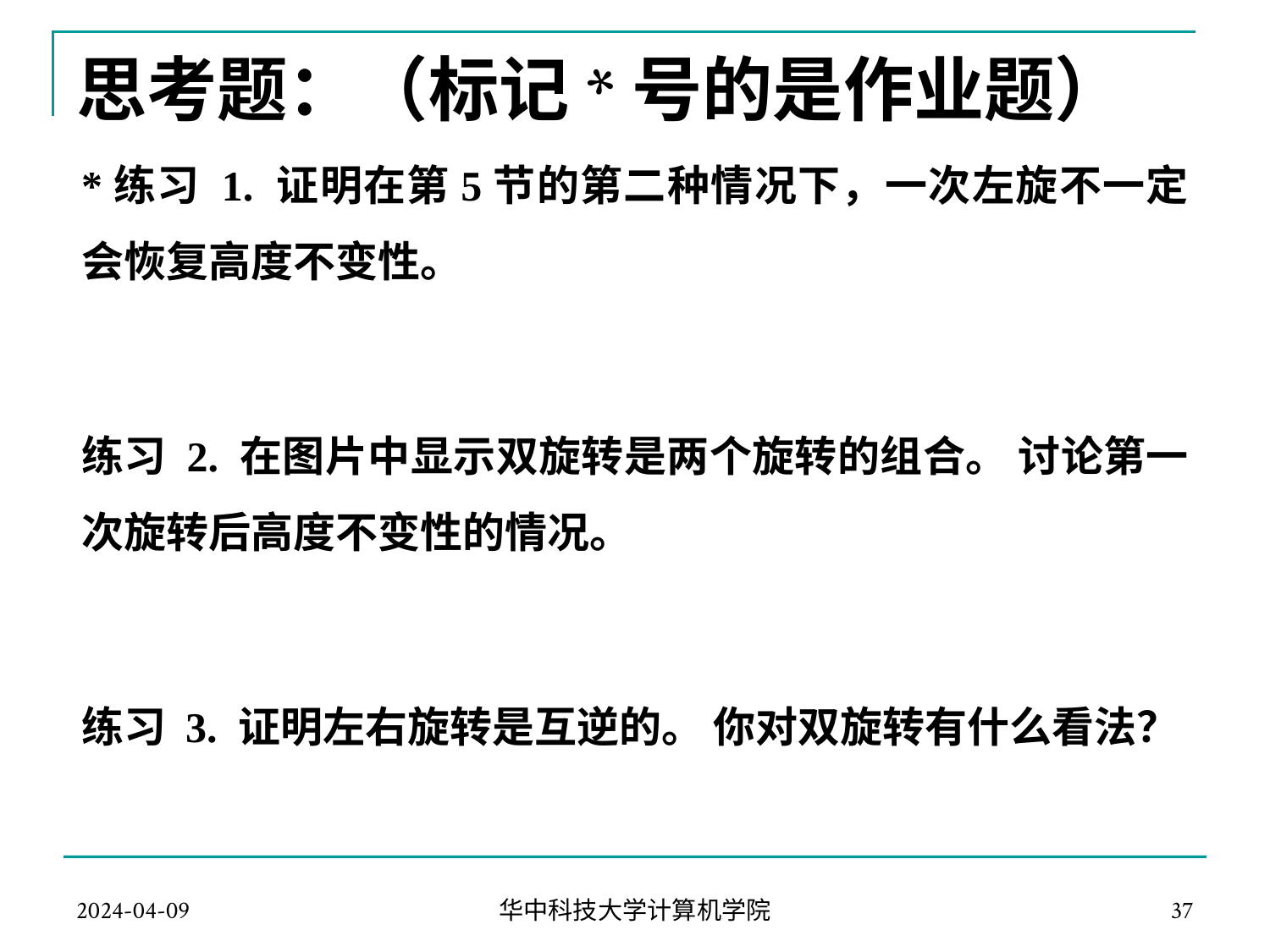

# 思考题：（标记*号的是作业题）
*练习 1. 证明在第5节的第二种情况下，一次左旋不一定会恢复高度不变性。

练习 2. 在图片中显示双旋转是两个旋转的组合。 讨论第一次旋转后高度不变性的情况。

练习 3. 证明左右旋转是互逆的。 你对双旋转有什么看法？

2024-04-09
华中科技大学计算机学院
37